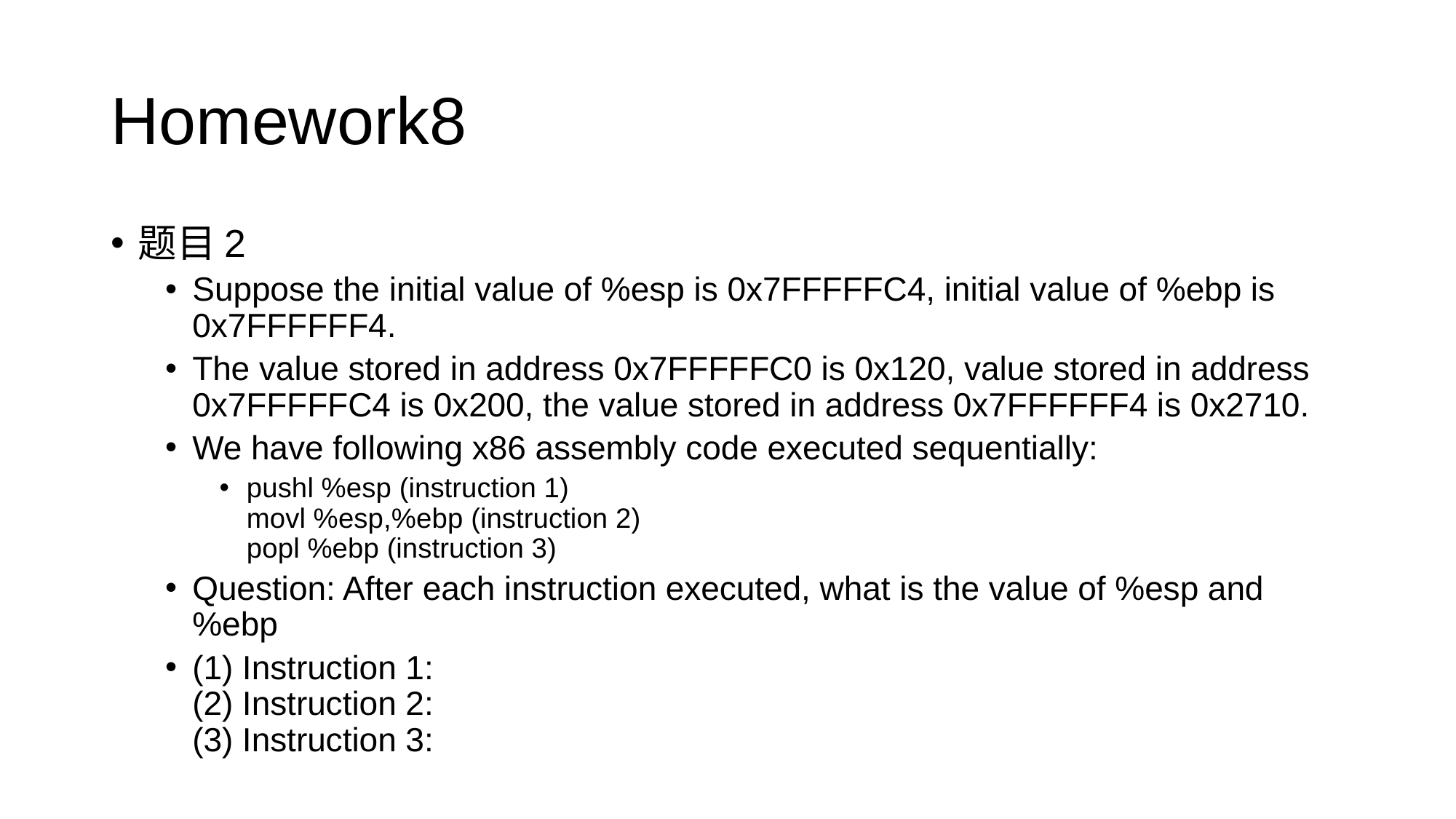

# Homework8
题目2
Suppose the initial value of %esp is 0x7FFFFFC4, initial value of %ebp is 0x7FFFFFF4.
The value stored in address 0x7FFFFFC0 is 0x120, value stored in address 0x7FFFFFC4 is 0x200, the value stored in address 0x7FFFFFF4 is 0x2710.
We have following x86 assembly code executed sequentially:
pushl %esp (instruction 1)
movl %esp,%ebp (instruction 2)
popl %ebp (instruction 3)
Question: After each instruction executed, what is the value of %esp and %ebp
(1) Instruction 1:
(2) Instruction 2:
(3) Instruction 3: